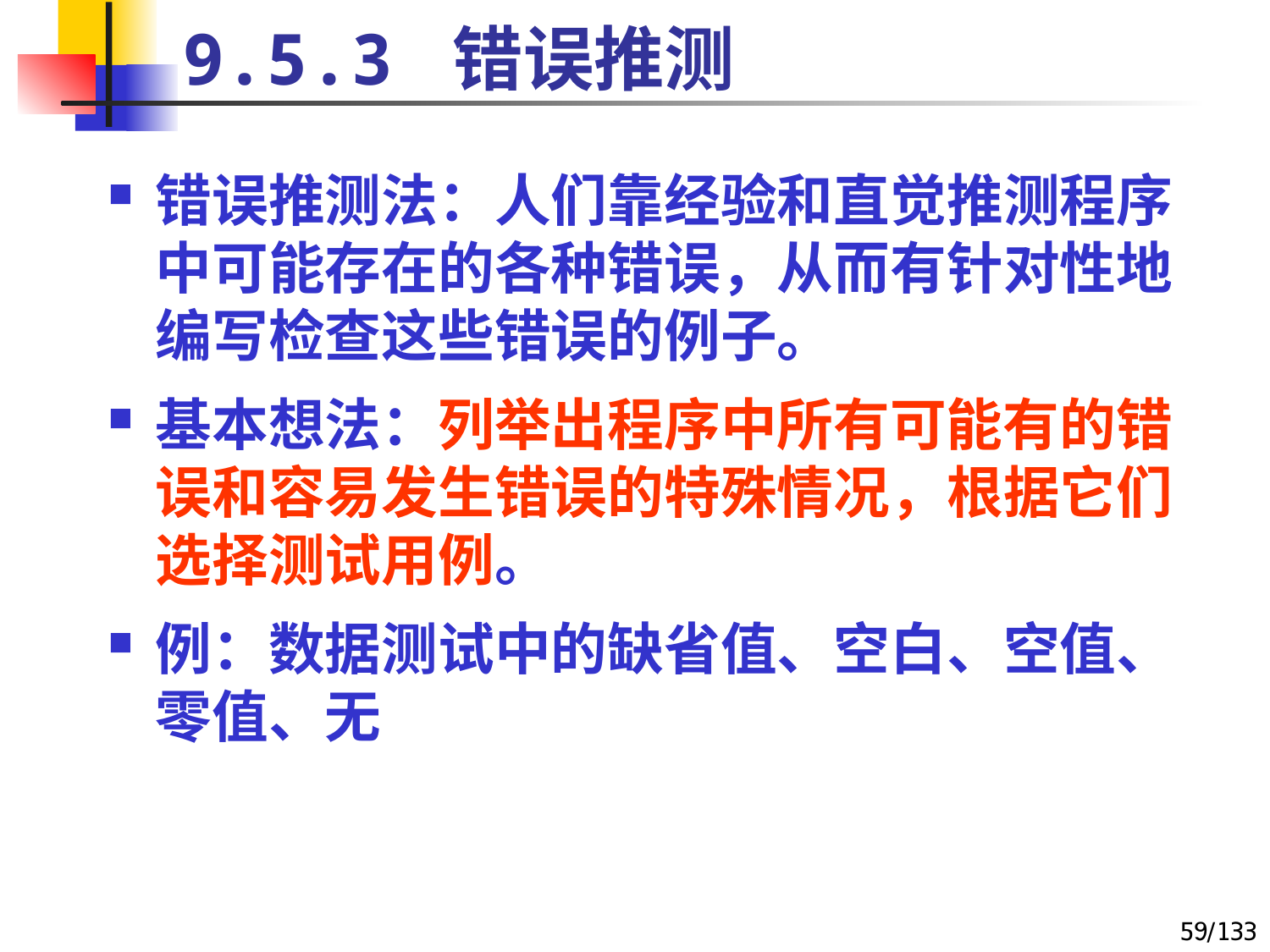

# 9.5.3 错误推测
错误推测法：人们靠经验和直觉推测程序中可能存在的各种错误，从而有针对性地编写检查这些错误的例子。
基本想法：列举出程序中所有可能有的错误和容易发生错误的特殊情况，根据它们选择测试用例。
例：数据测试中的缺省值、空白、空值、零值、无

59/133